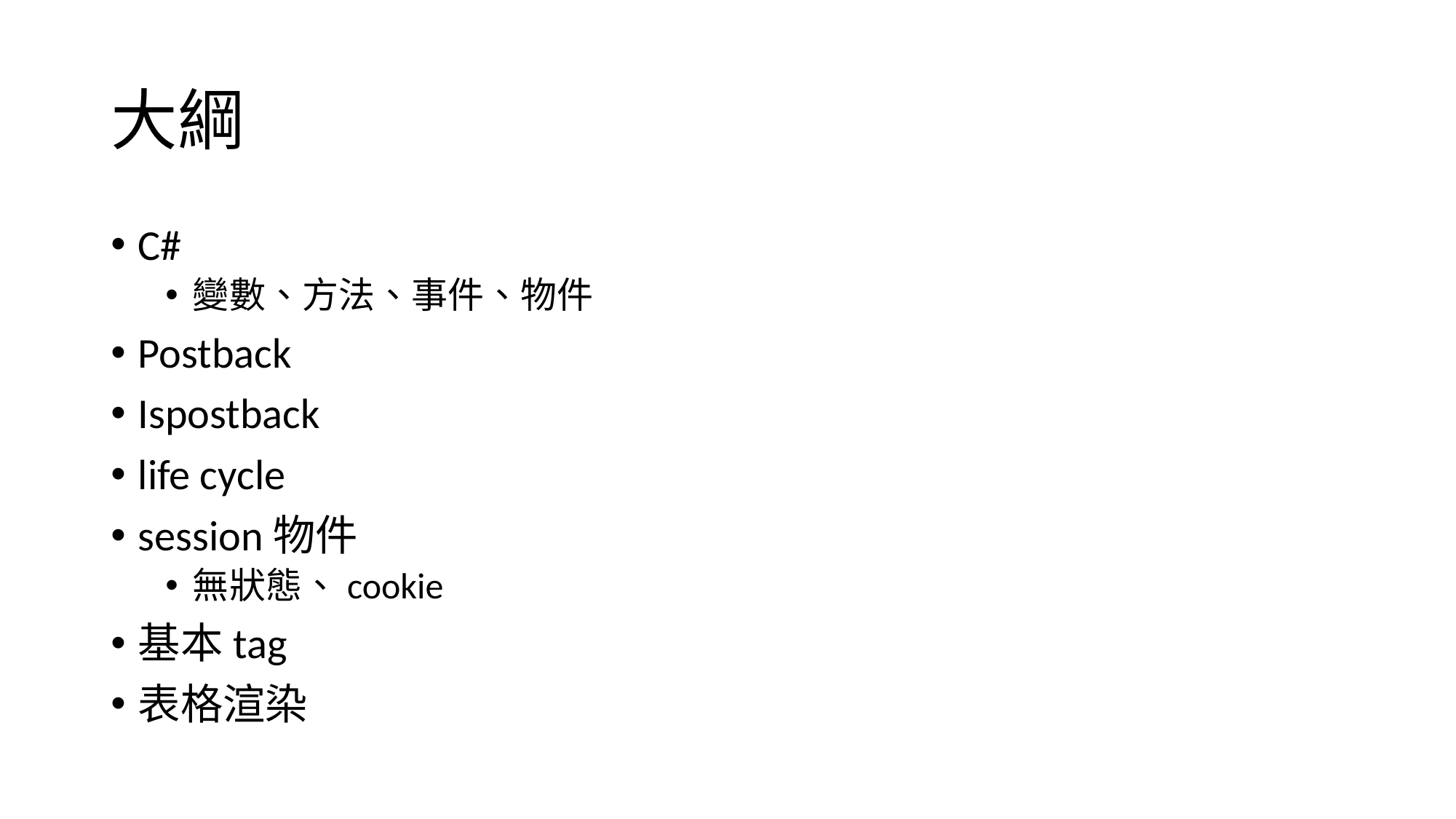

# 大綱
C#
變數、方法、事件、物件
Postback
Ispostback
life cycle
session物件
無狀態、cookie
基本tag
表格渲染